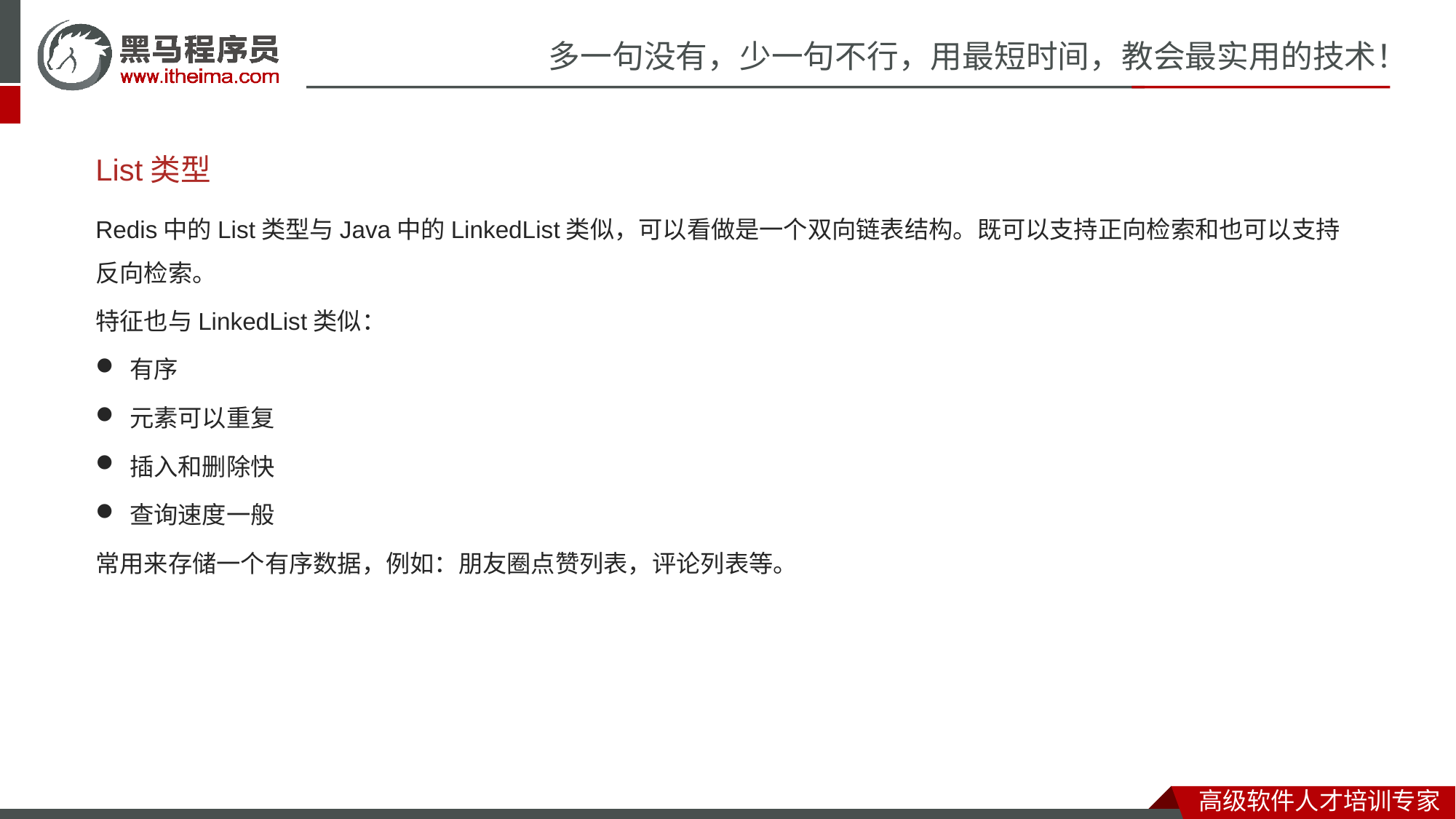

# List类型
Redis中的List类型与Java中的LinkedList类似，可以看做是一个双向链表结构。既可以支持正向检索和也可以支持反向检索。
特征也与LinkedList类似：
有序
元素可以重复
插入和删除快
查询速度一般
常用来存储一个有序数据，例如：朋友圈点赞列表，评论列表等。